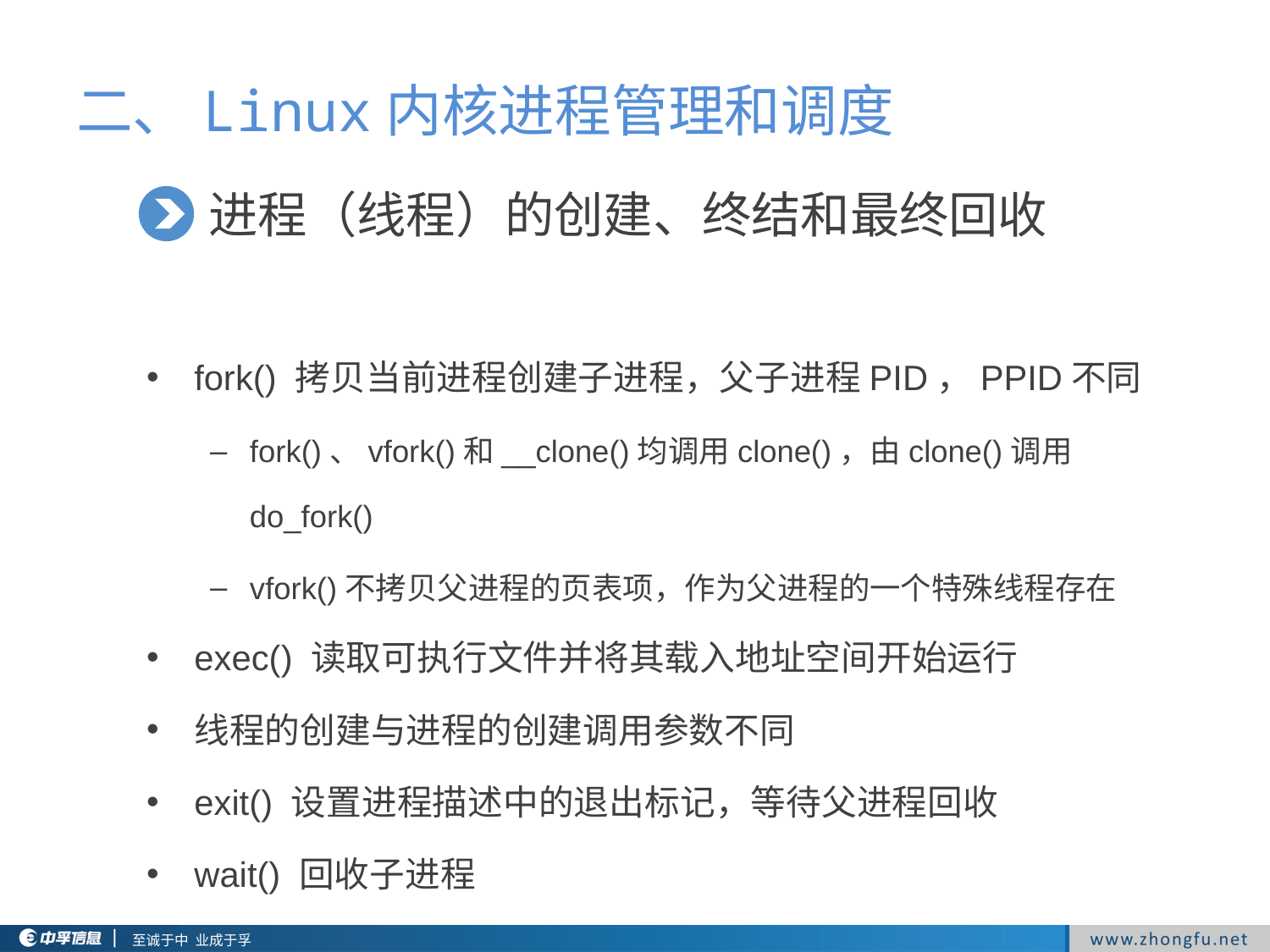

二、Linux内核进程管理和调度
进程（线程）的创建、终结和最终回收

fork() 拷贝当前进程创建子进程，父子进程PID，PPID不同
fork()、vfork()和__clone()均调用clone()，由clone()调用do_fork()
vfork()不拷贝父进程的页表项，作为父进程的一个特殊线程存在
exec() 读取可执行文件并将其载入地址空间开始运行
线程的创建与进程的创建调用参数不同
exit() 设置进程描述中的退出标记，等待父进程回收
wait() 回收子进程